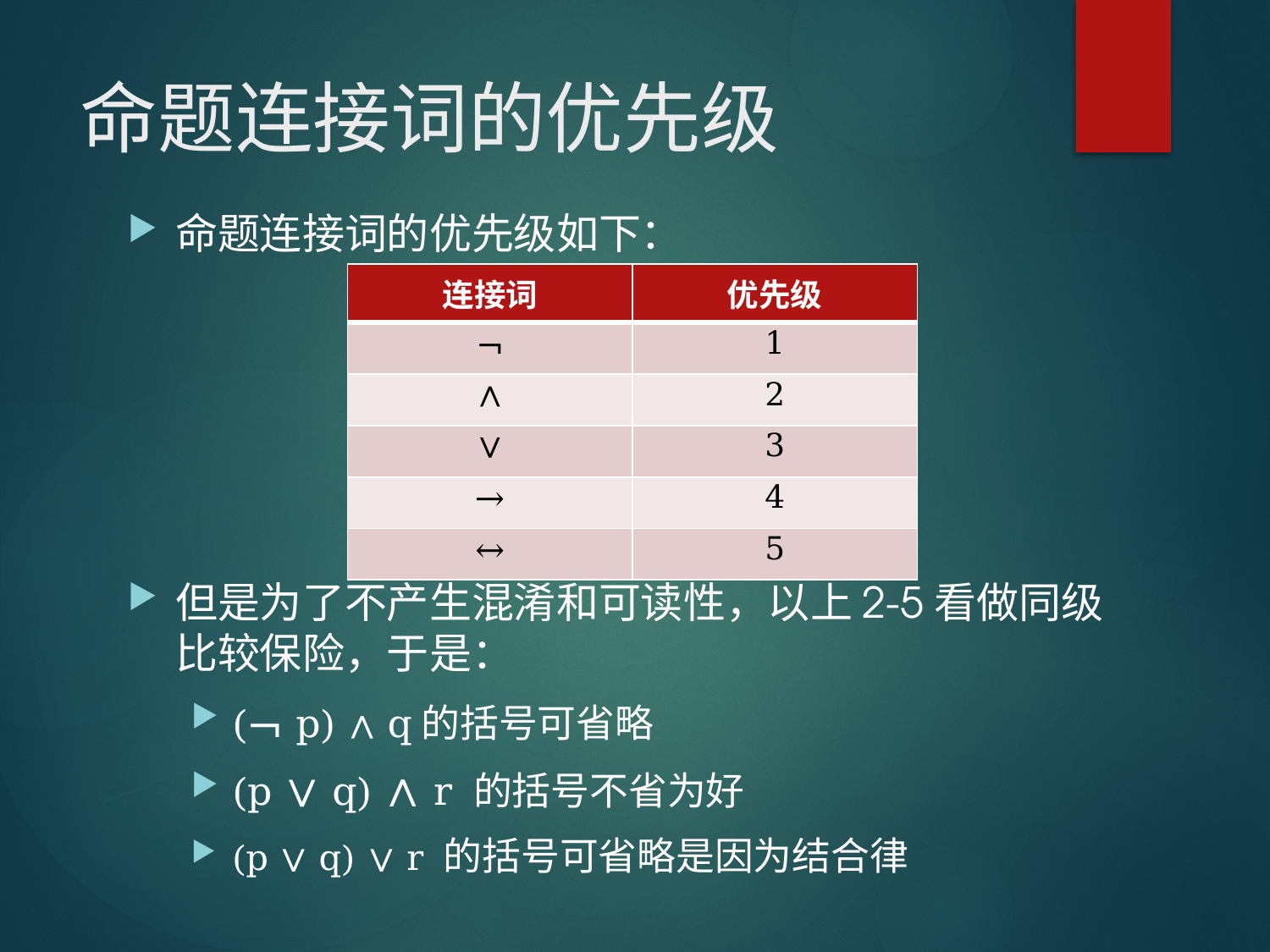

# 命题连接词的优先级
命题连接词的优先级如下：

但是为了不产生混淆和可读性，以上2-5看做同级比较保险，于是：
(¬ p) ∧ q的括号可省略
(p ∨ q) ∧ r 的括号不省为好
(p ∨ q) ∨ r 的括号可省略是因为结合律

| 连接词 | 优先级 |
| --- | --- |
| ¬ | 1 |
| ∧ | 2 |
| ∨ | 3 |
| → | 4 |
| ↔ | 5 |